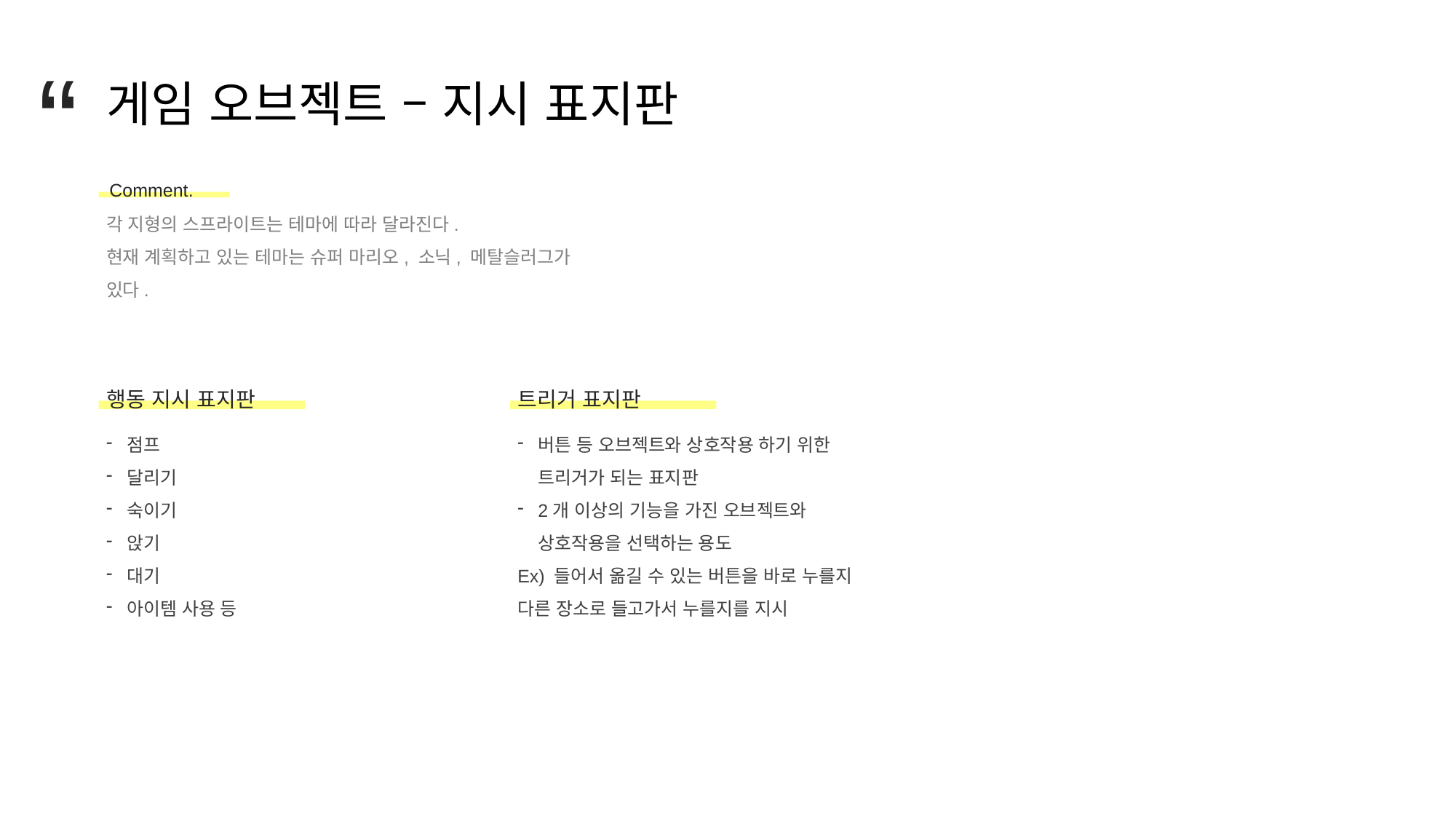

“
게임 오브젝트 – 지시 표지판
Comment.

각 지형의 스프라이트는 테마에 따라 달라진다.
현재 계획하고 있는 테마는 슈퍼 마리오, 소닉, 메탈슬러그가 있다.
행동 지시 표지판
트리거 표지판

점프
달리기
숙이기
앉기
대기
아이템 사용 등
버튼 등 오브젝트와 상호작용 하기 위한 트리거가 되는 표지판
2개 이상의 기능을 가진 오브젝트와 상호작용을 선택하는 용도
Ex) 들어서 옮길 수 있는 버튼을 바로 누를지 다른 장소로 들고가서 누를지를 지시